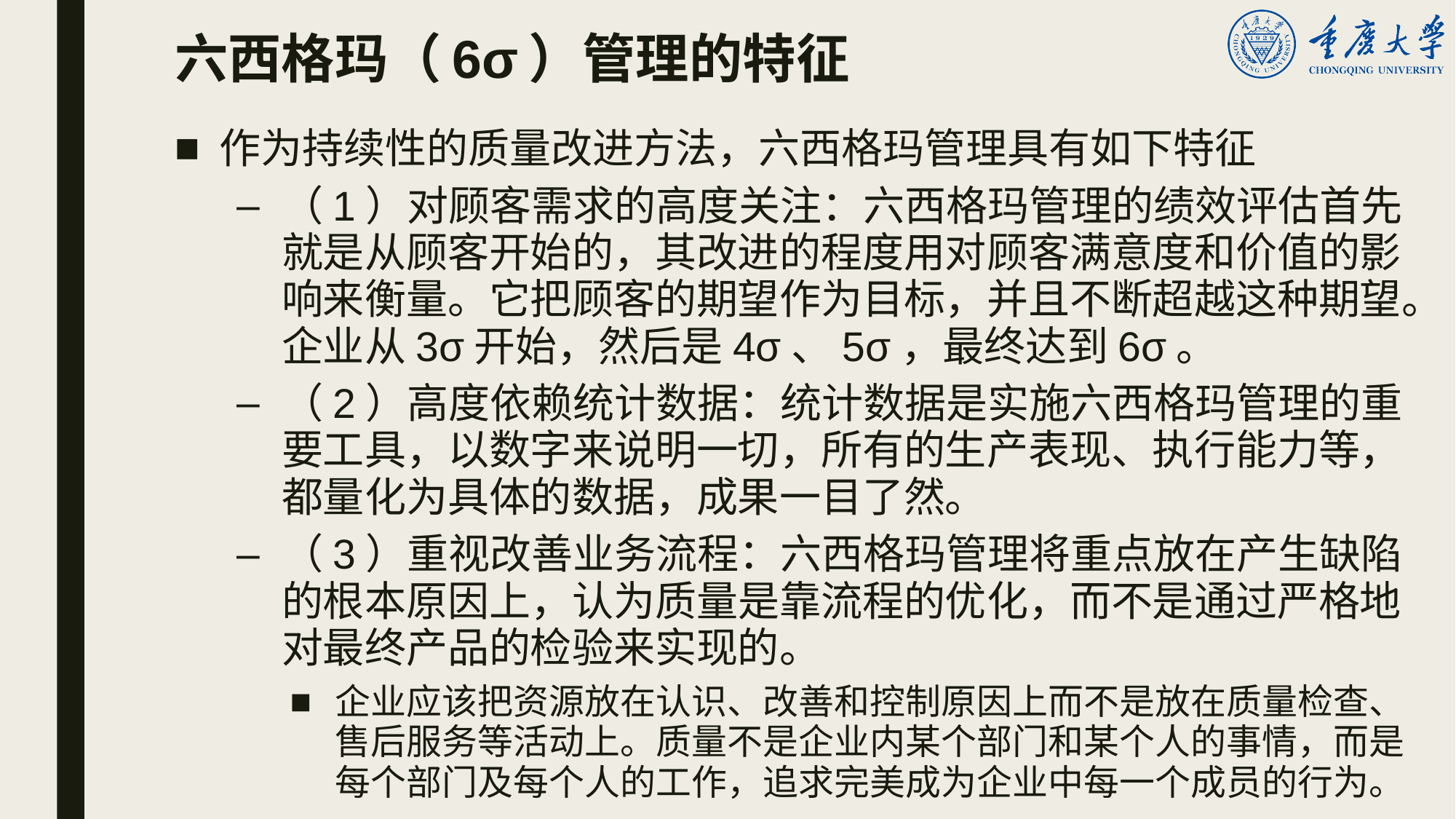

# 六西格玛（6σ）管理的特征
作为持续性的质量改进方法，六西格玛管理具有如下特征
（1）对顾客需求的高度关注：六西格玛管理的绩效评估首先就是从顾客开始的，其改进的程度用对顾客满意度和价值的影响来衡量。它把顾客的期望作为目标，并且不断超越这种期望。企业从3σ开始，然后是4σ、5σ，最终达到6σ。
（2）高度依赖统计数据：统计数据是实施六西格玛管理的重要工具，以数字来说明一切，所有的生产表现、执行能力等，都量化为具体的数据，成果一目了然。
（3）重视改善业务流程：六西格玛管理将重点放在产生缺陷的根本原因上，认为质量是靠流程的优化，而不是通过严格地对最终产品的检验来实现的。
企业应该把资源放在认识、改善和控制原因上而不是放在质量检查、售后服务等活动上。质量不是企业内某个部门和某个人的事情，而是每个部门及每个人的工作，追求完美成为企业中每一个成员的行为。